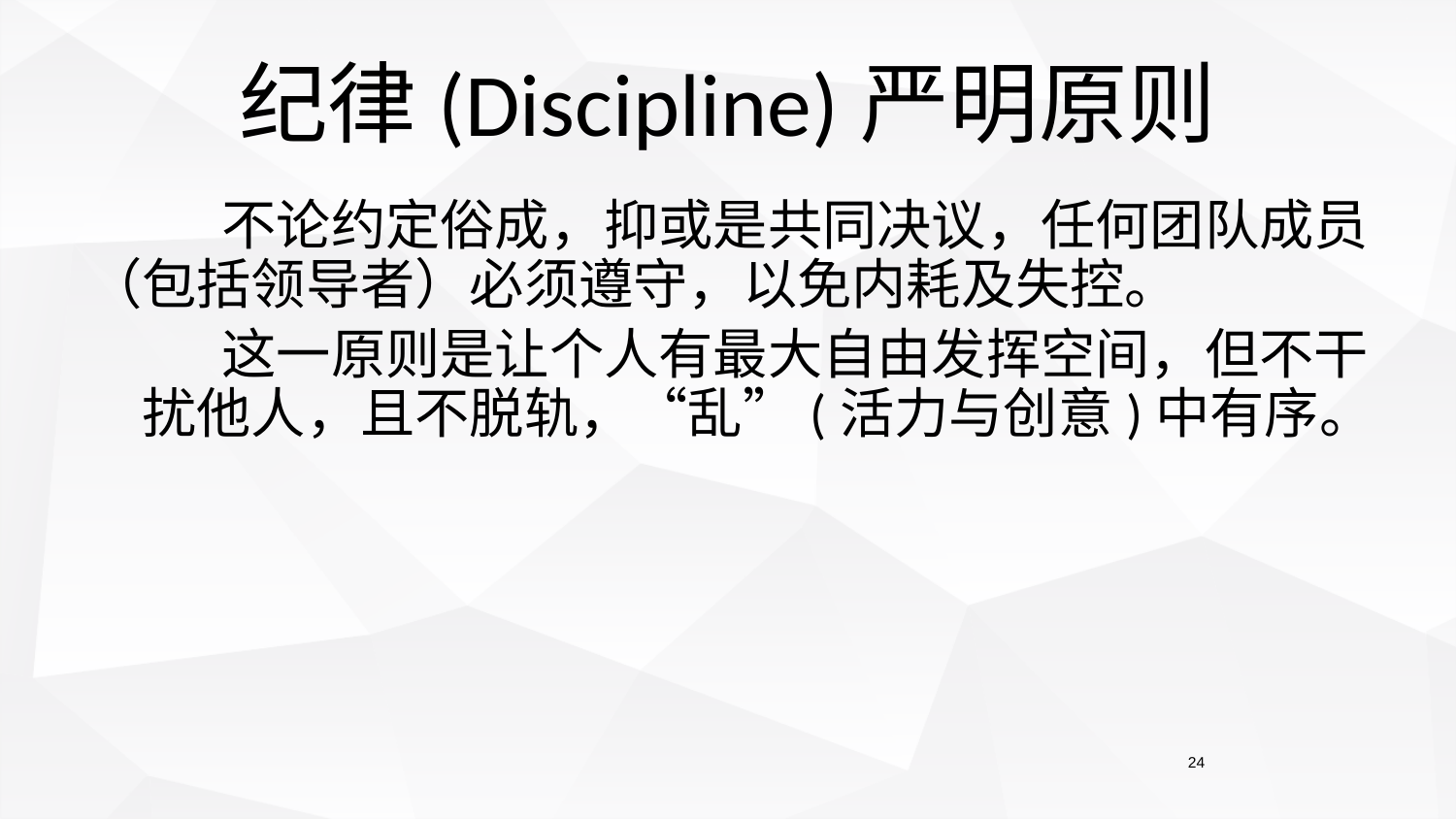

# 纪律(Discipline)严明原则
          不论约定俗成，抑或是共同决议，任何团队成员（包括领导者）必须遵守，以免内耗及失控。
          这一原则是让个人有最大自由发挥空间，但不干扰他人，且不脱轨，“乱”(活力与创意)中有序。
24